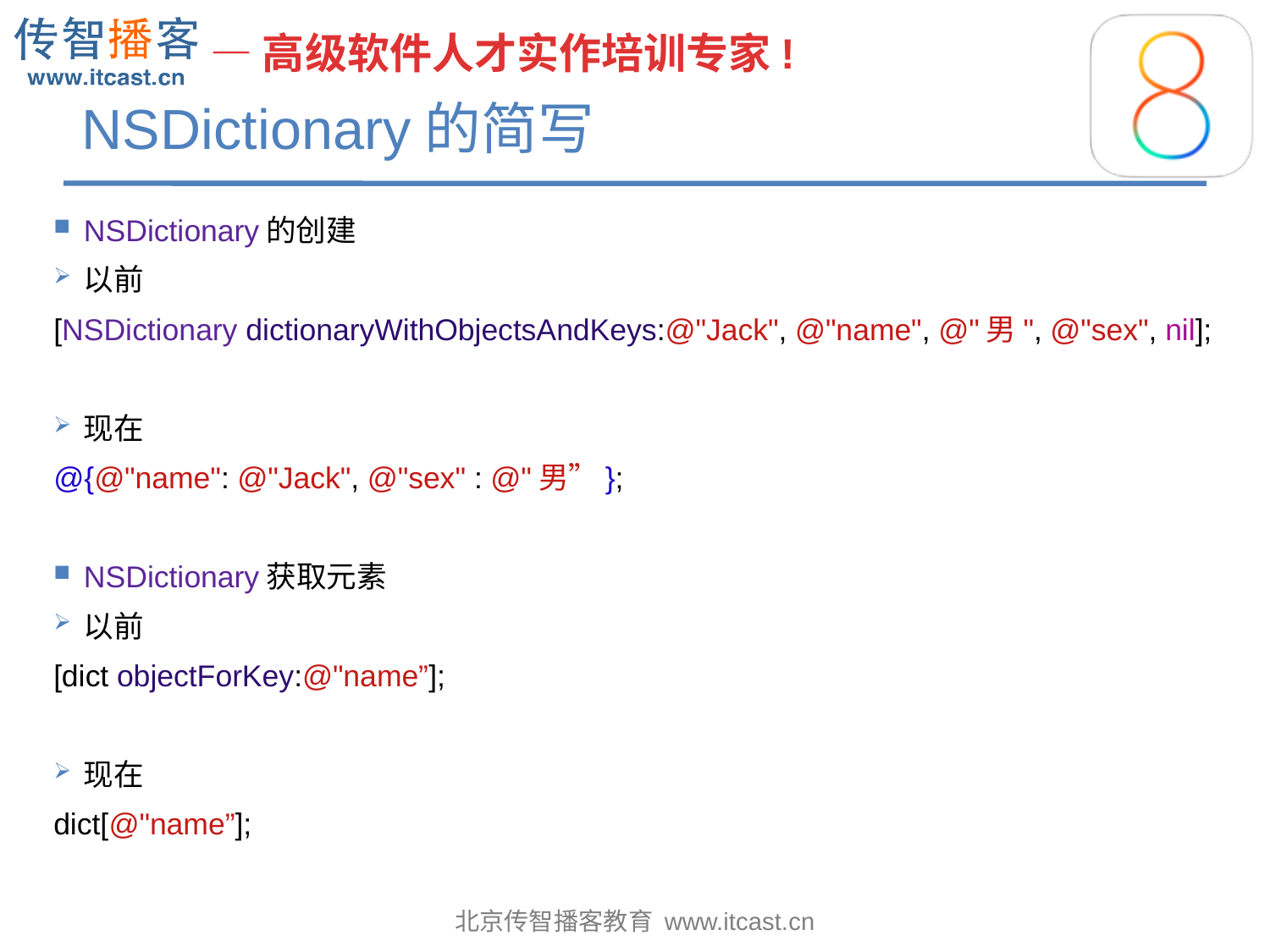

# NSDictionary的简写
NSDictionary的创建
以前
[NSDictionary dictionaryWithObjectsAndKeys:@"Jack", @"name", @"男", @"sex", nil];

现在
@{@"name": @"Jack", @"sex" : @"男”};

NSDictionary获取元素
以前
[dict objectForKey:@"name”];

现在
dict[@"name”];